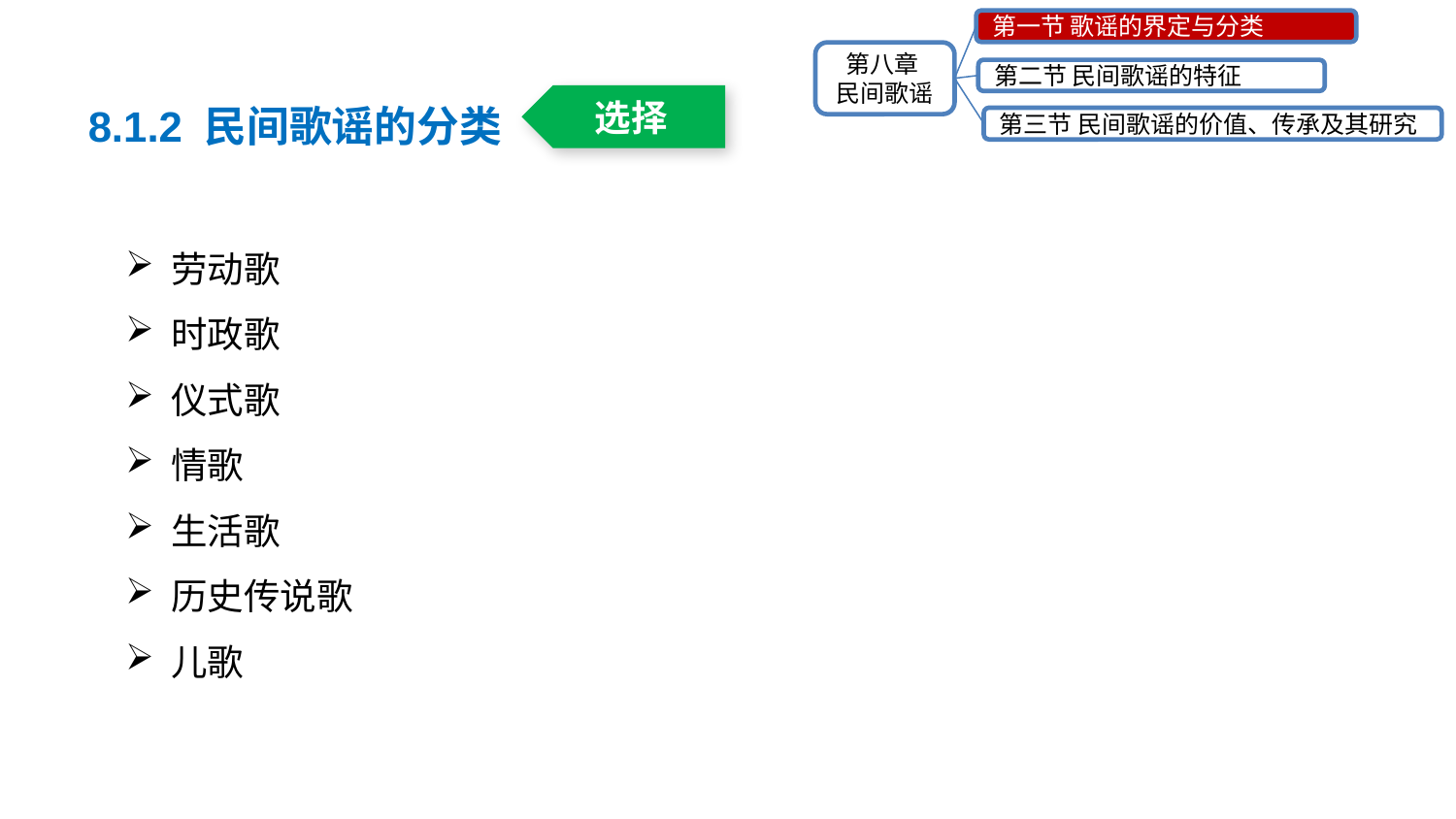

第一节 歌谣的界定与分类
第八章
民间歌谣
第二节 民间歌谣的特征
第三节 民间歌谣的价值、传承及其研究
8.1.2 民间歌谣的分类
选择
劳动歌
时政歌
仪式歌
情歌
生活歌
历史传说歌
儿歌